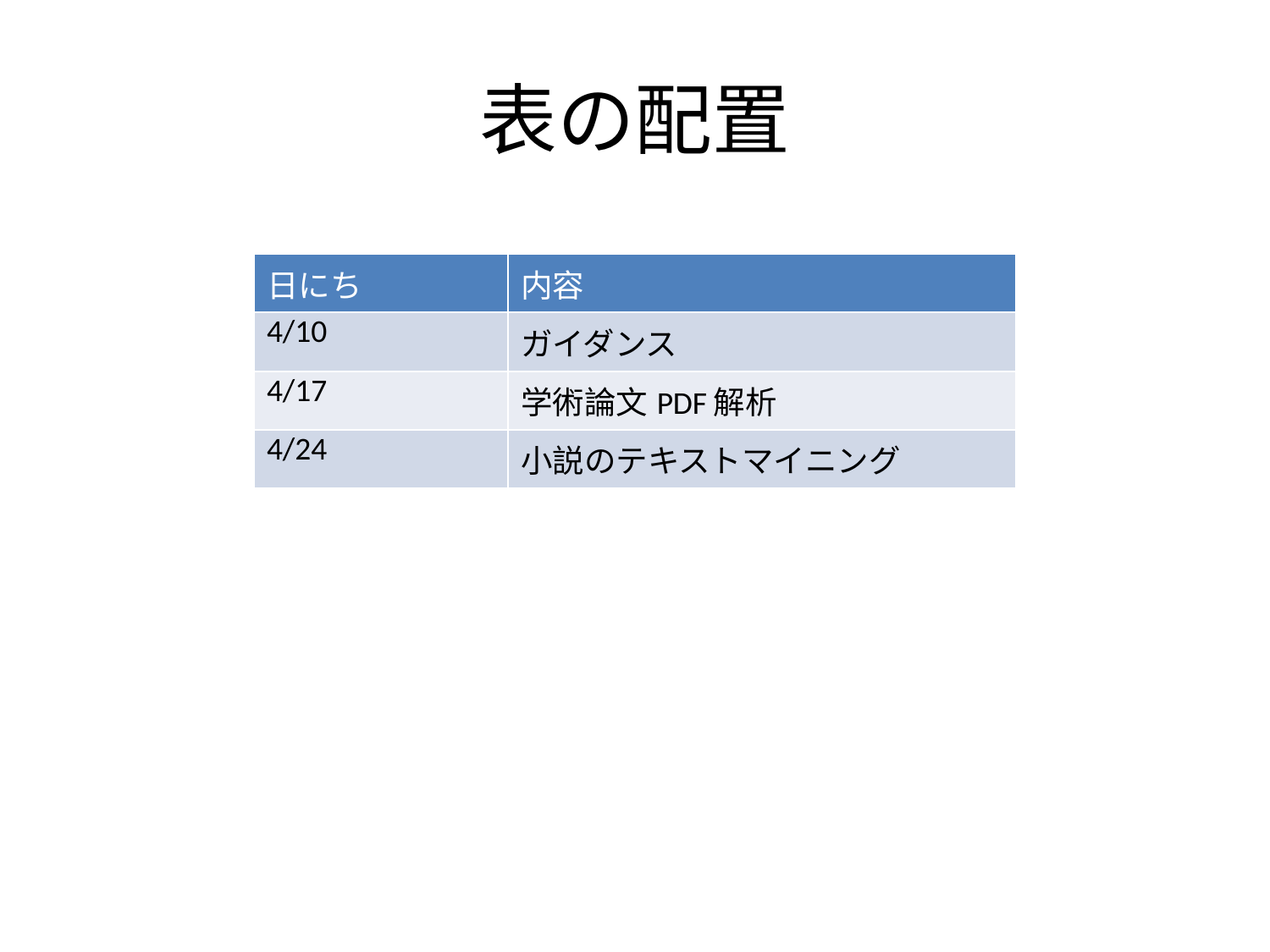

# 表の配置
| 日にち | 内容 |
| --- | --- |
| 4/10 | ガイダンス |
| 4/17 | 学術論文PDF解析 |
| 4/24 | 小説のテキストマイニング |